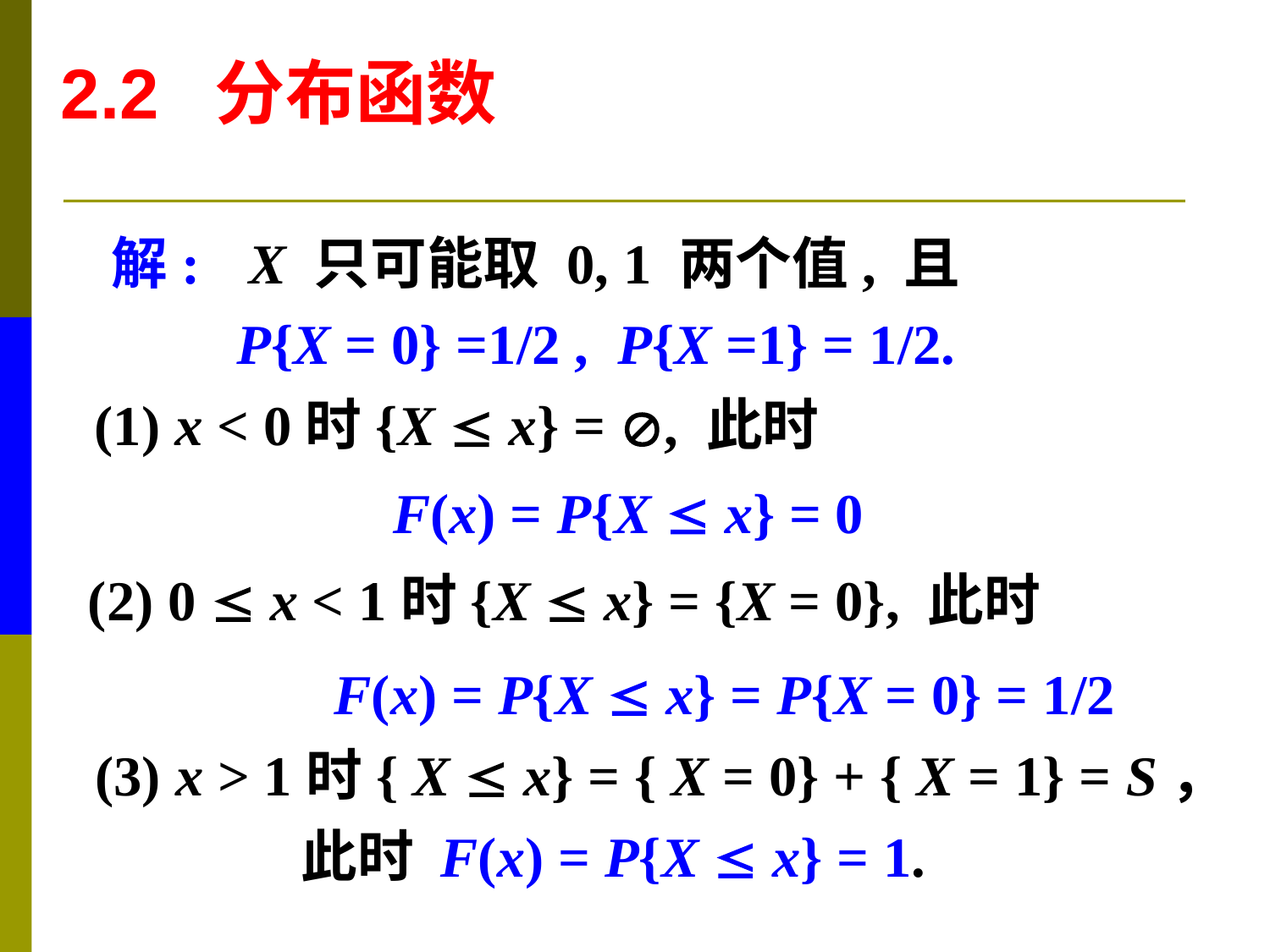

2.2  分布函数
解:
X 只可能取 0, 1 两个值, 且
P{X = 0} =1/2 ,  P{X =1} = 1/2.
(1) x < 0时{X ≤ x} = ∅, 此时
F(x) = P{X ≤ x} = 0
(2) 0 ≤ x < 1时{X ≤ x} = {X = 0}, 此时
F(x) = P{X ≤ x} = P{X = 0} = 1/2
(3) x > 1时{ X ≤ x} = { X = 0} + { X = 1} = S，
此时 F(x) = P{X ≤ x} = 1.